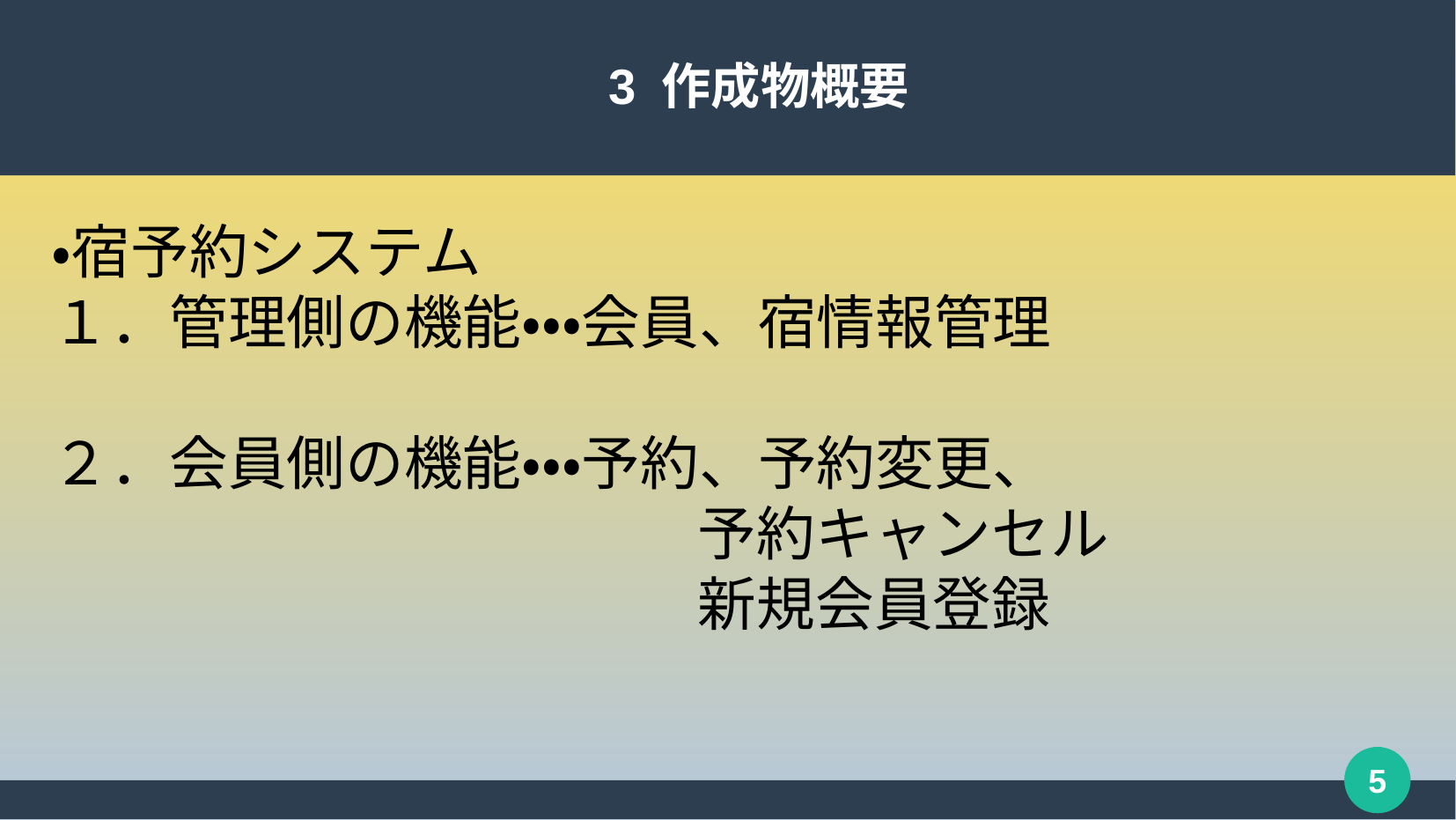

# 3 作成物概要
・宿予約システム
１．管理側の機能・・・会員、宿情報管理

２．会員側の機能・・・予約、予約変更、
　　　　　　　　　　　予約キャンセル
　　　　　　　　　　　新規会員登録